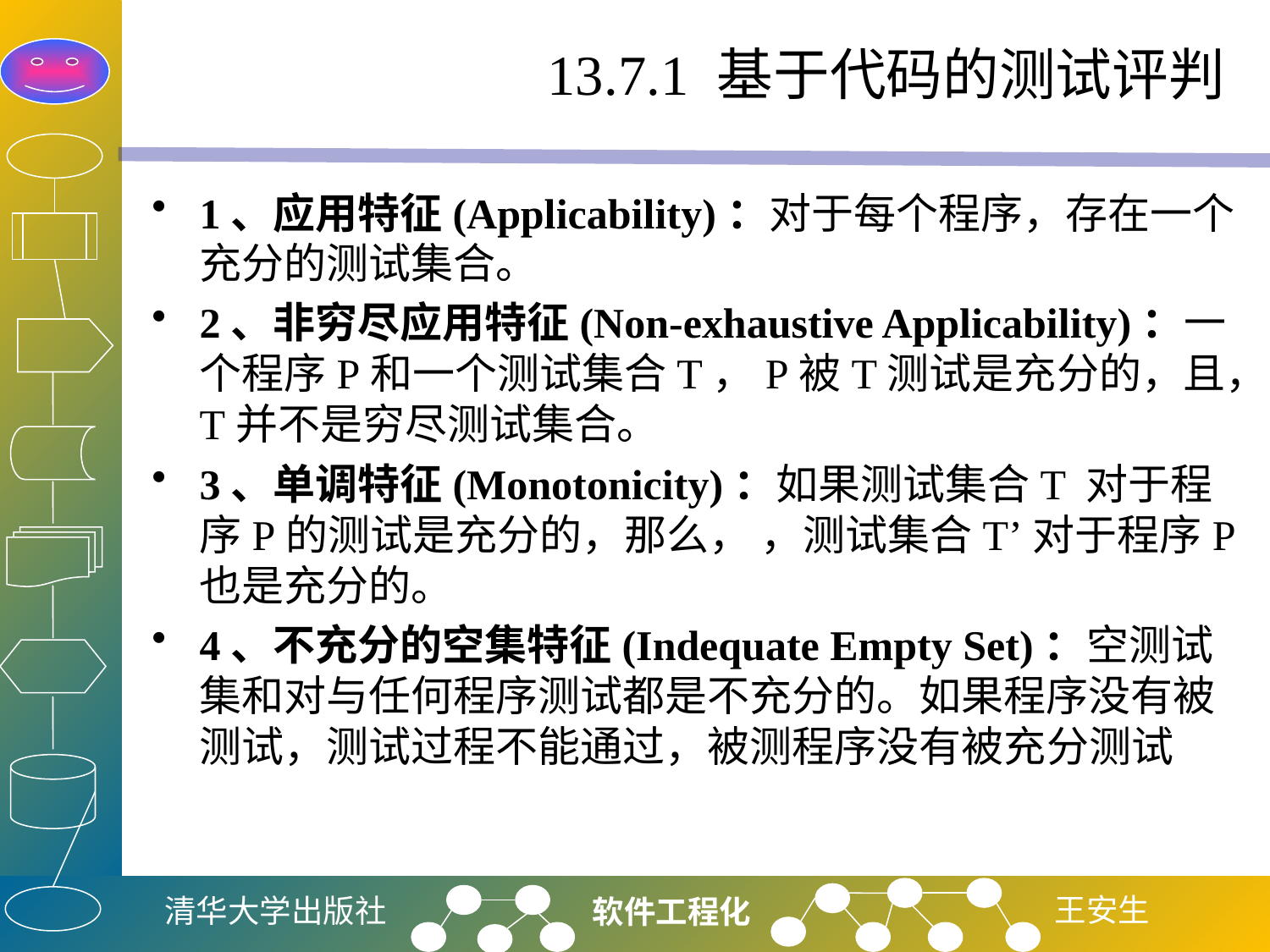

# 13.7.1 基于代码的测试评判
1、应用特征(Applicability)：对于每个程序，存在一个充分的测试集合。
2、非穷尽应用特征(Non-exhaustive Applicability)：一个程序P和一个测试集合T，P被T测试是充分的，且，T并不是穷尽测试集合。
3、单调特征(Monotonicity)：如果测试集合T 对于程序P的测试是充分的，那么， ，测试集合T’对于程序P也是充分的。
4、不充分的空集特征(Indequate Empty Set)：空测试集和对与任何程序测试都是不充分的。如果程序没有被测试，测试过程不能通过，被测程序没有被充分测试